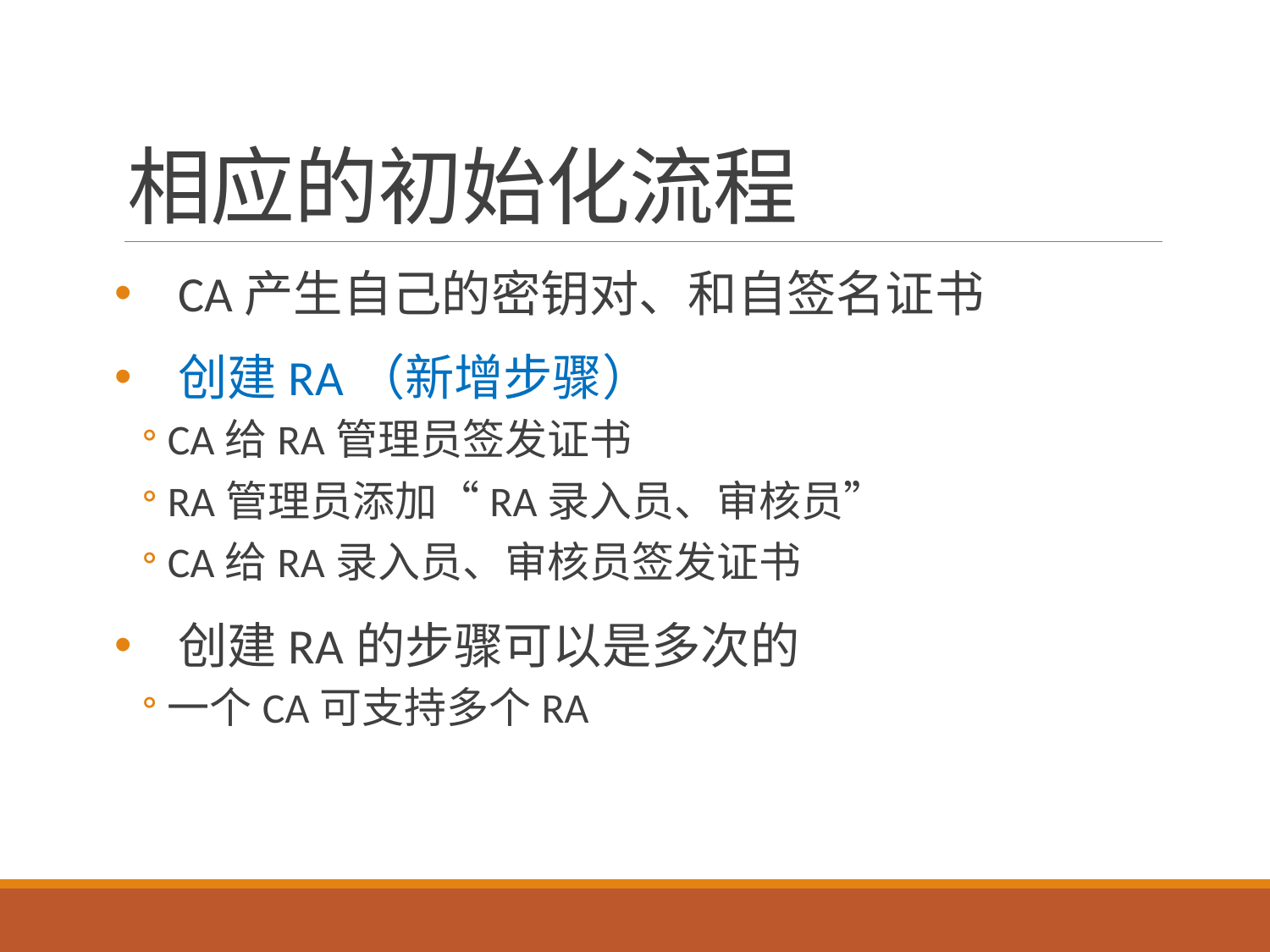

# 相应的初始化流程
CA产生自己的密钥对、和自签名证书
创建RA（新增步骤）
CA给RA管理员签发证书
RA管理员添加“RA录入员、审核员”
CA给RA录入员、审核员签发证书
创建RA的步骤可以是多次的
一个CA可支持多个RA
31